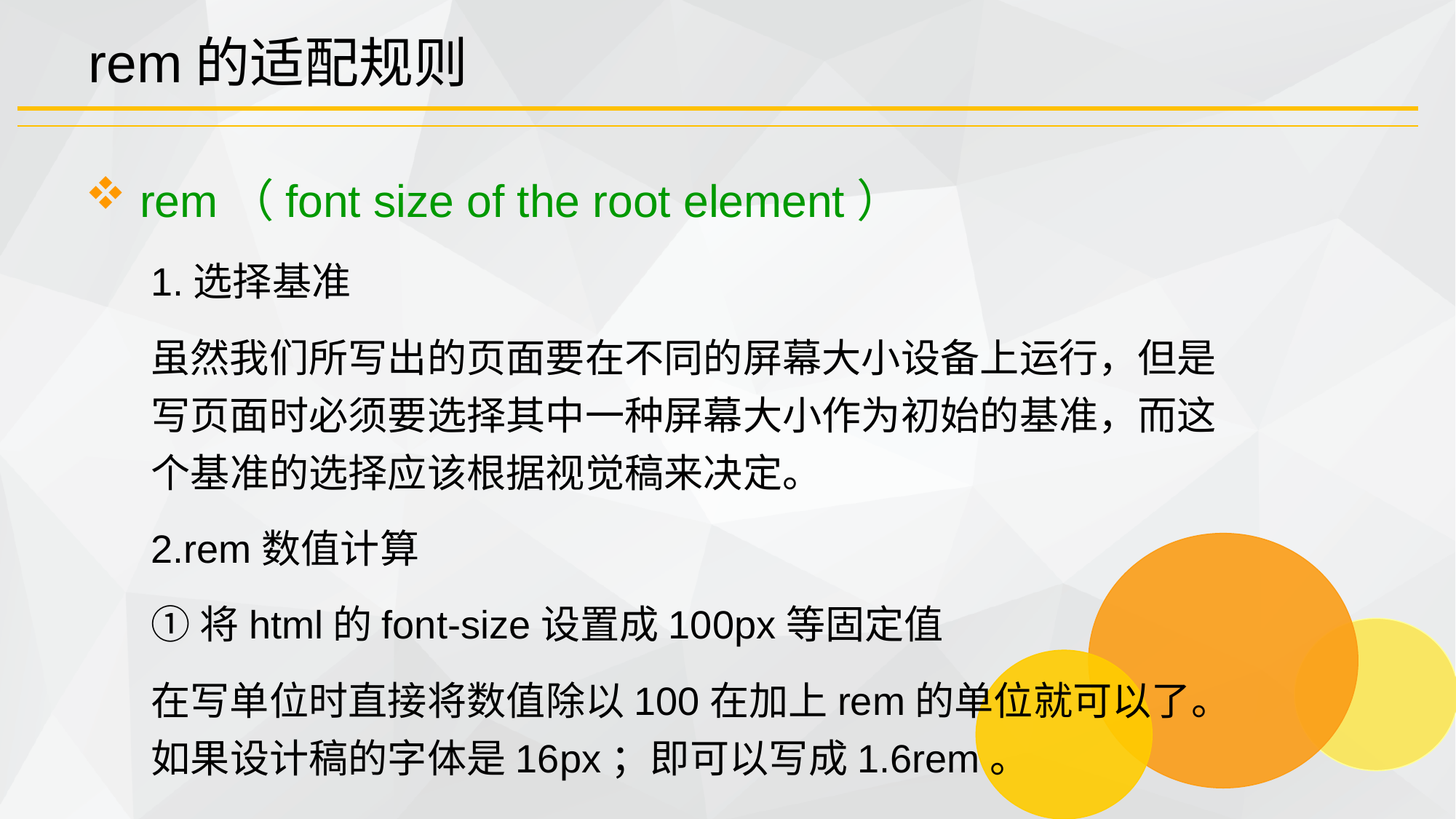

# rem的适配规则
rem（font size of the root element）

1.选择基准
虽然我们所写出的页面要在不同的屏幕大小设备上运行，但是写页面时必须要选择其中一种屏幕大小作为初始的基准，而这个基准的选择应该根据视觉稿来决定。
2.rem数值计算
①将html的font-size设置成100px等固定值
在写单位时直接将数值除以100在加上rem的单位就可以了。如果设计稿的字体是16px；即可以写成1.6rem。